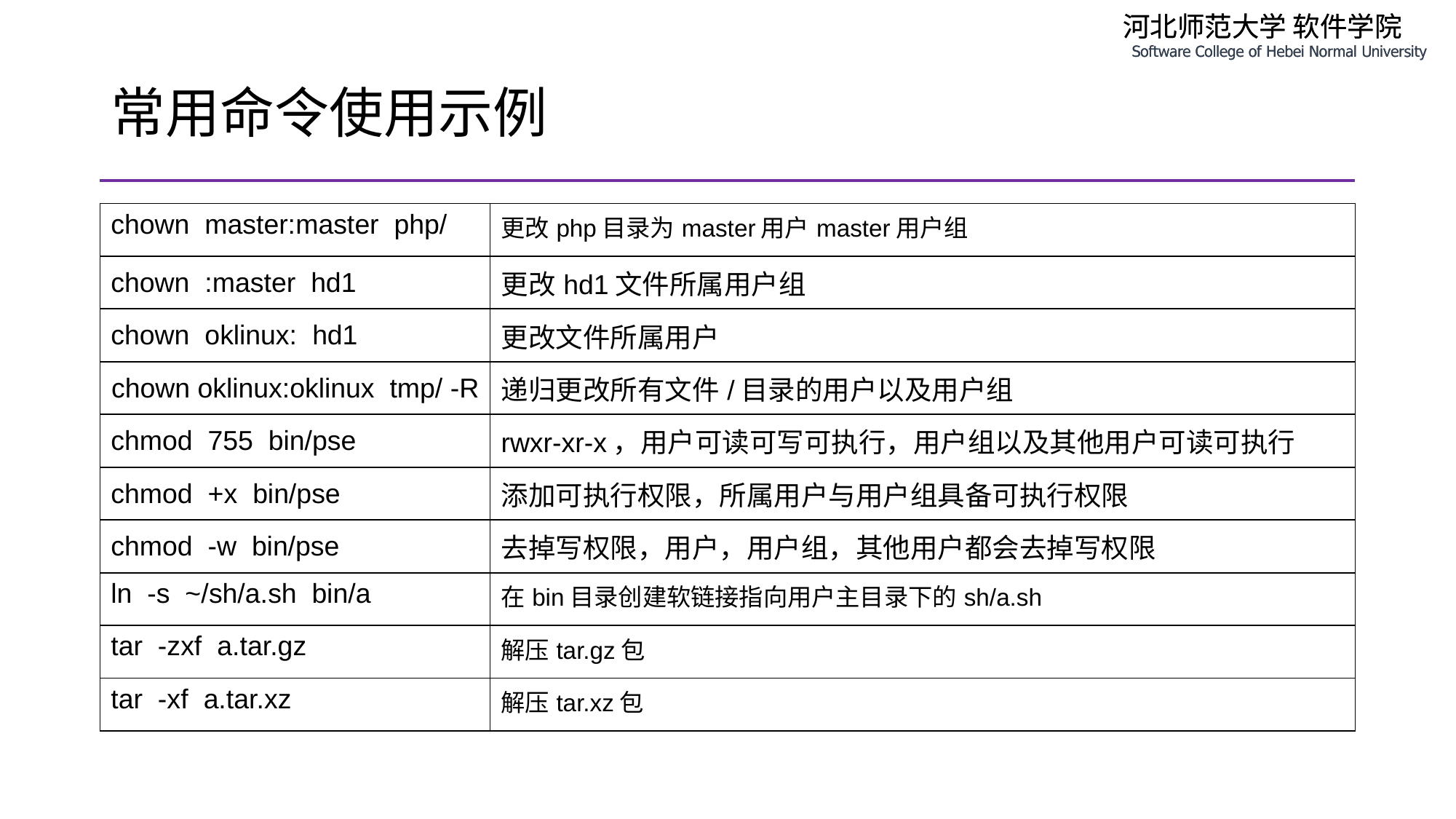

# 常用命令使用示例
| chown master:master php/ | 更改php目录为master用户master用户组 |
| --- | --- |
| chown :master hd1 | 更改hd1文件所属用户组 |
| chown oklinux: hd1 | 更改文件所属用户 |
| chown oklinux:oklinux tmp/ -R | 递归更改所有文件/目录的用户以及用户组 |
| chmod 755 bin/pse | rwxr-xr-x，用户可读可写可执行，用户组以及其他用户可读可执行 |
| chmod +x bin/pse | 添加可执行权限，所属用户与用户组具备可执行权限 |
| chmod -w bin/pse | 去掉写权限，用户，用户组，其他用户都会去掉写权限 |
| ln -s ~/sh/a.sh bin/a | 在bin目录创建软链接指向用户主目录下的sh/a.sh |
| tar -zxf a.tar.gz | 解压tar.gz包 |
| tar -xf a.tar.xz | 解压tar.xz包 |